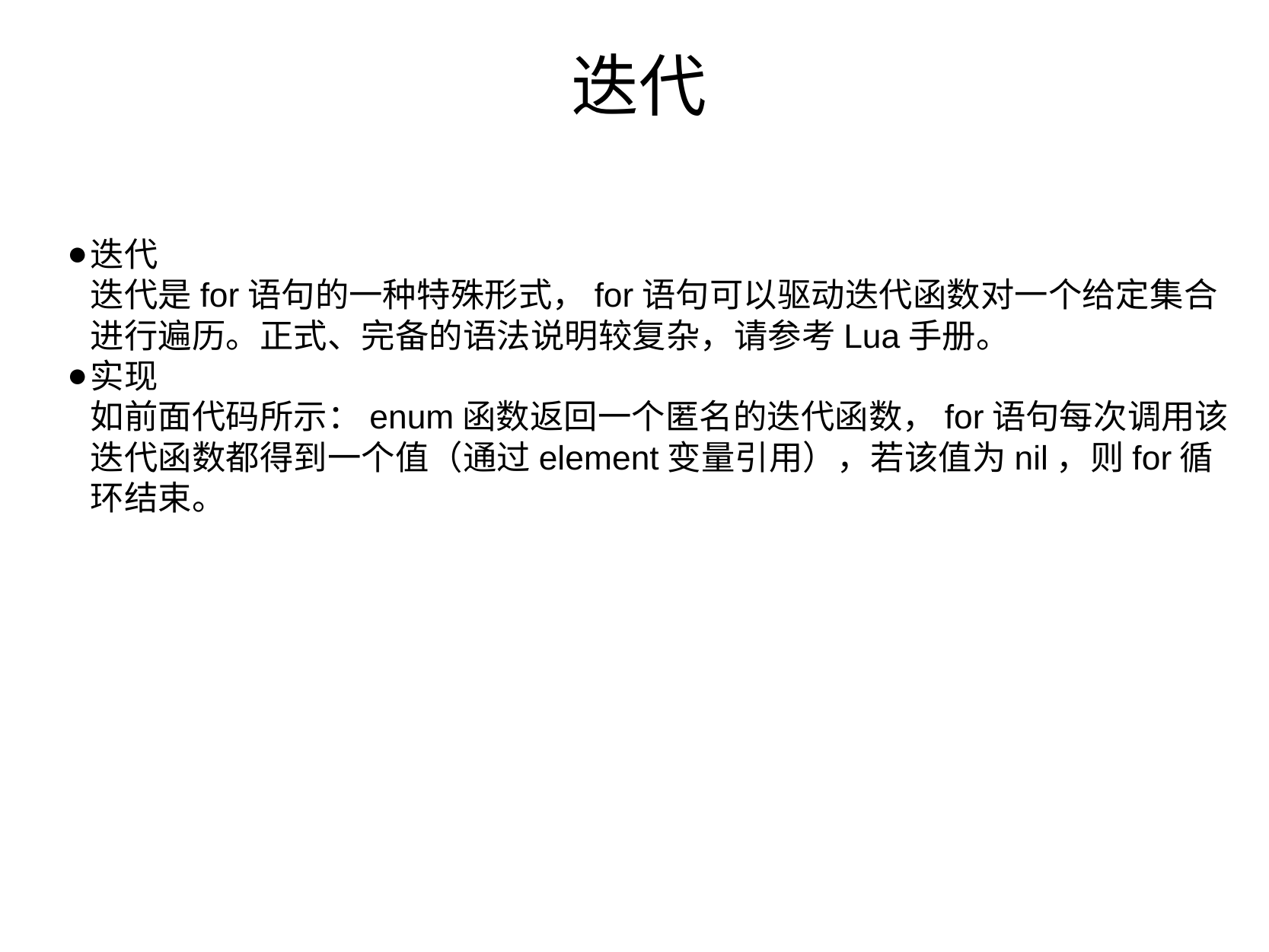

# 迭代
迭代
迭代是for语句的一种特殊形式，for语句可以驱动迭代函数对一个给定集合进行遍历。正式、完备的语法说明较复杂，请参考Lua手册。
实现
如前面代码所示：enum函数返回一个匿名的迭代函数，for语句每次调用该迭代函数都得到一个值（通过element变量引用），若该值为nil，则for循环结束。